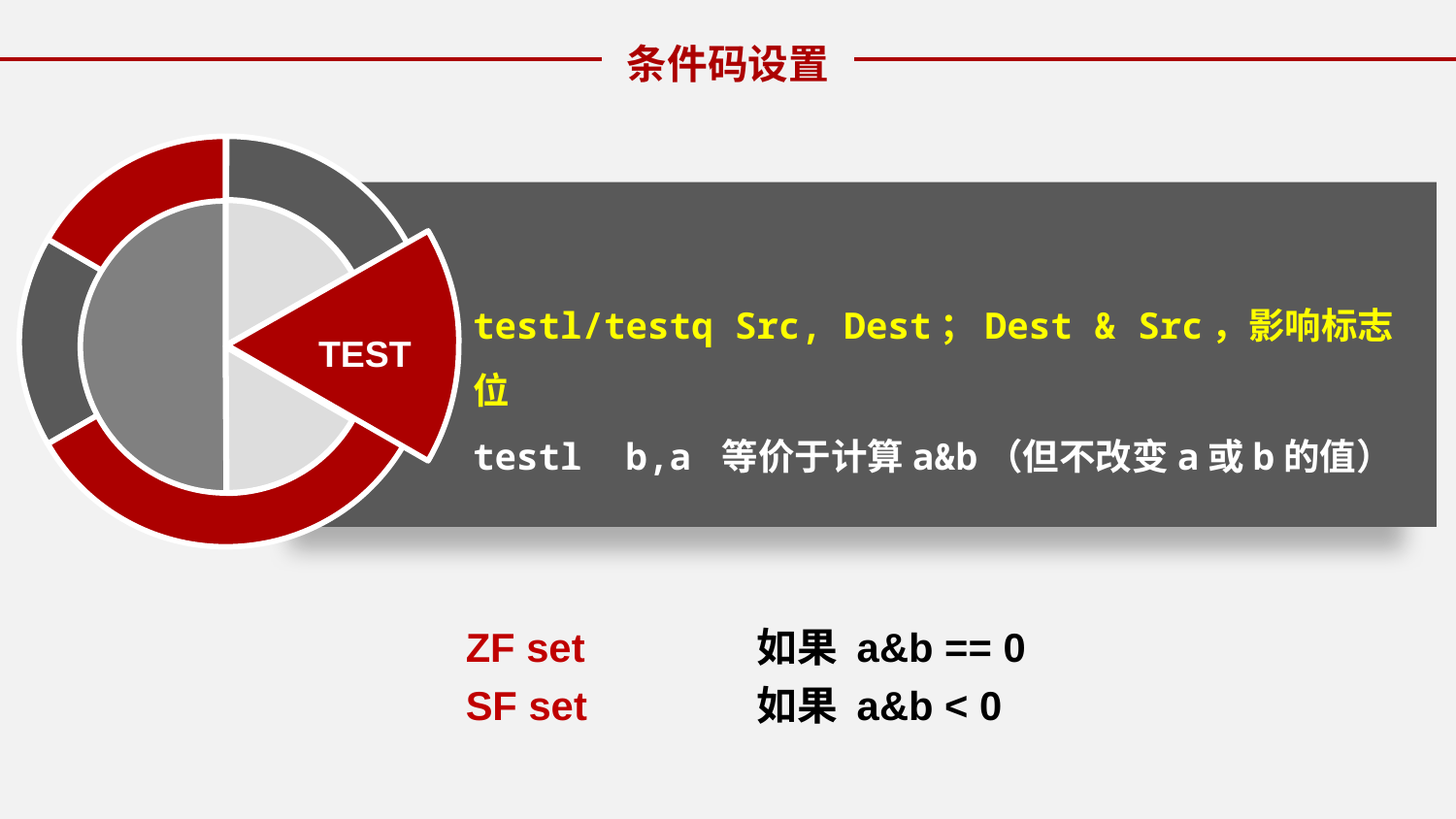

条件码设置

testl/testq Src, Dest；Dest & Src，影响标志位
testl  b,a 等价于计算a&b（但不改变a或b的值）
TEST

ZF set 		如果 a&b == 0
SF set 		如果 a&b < 0